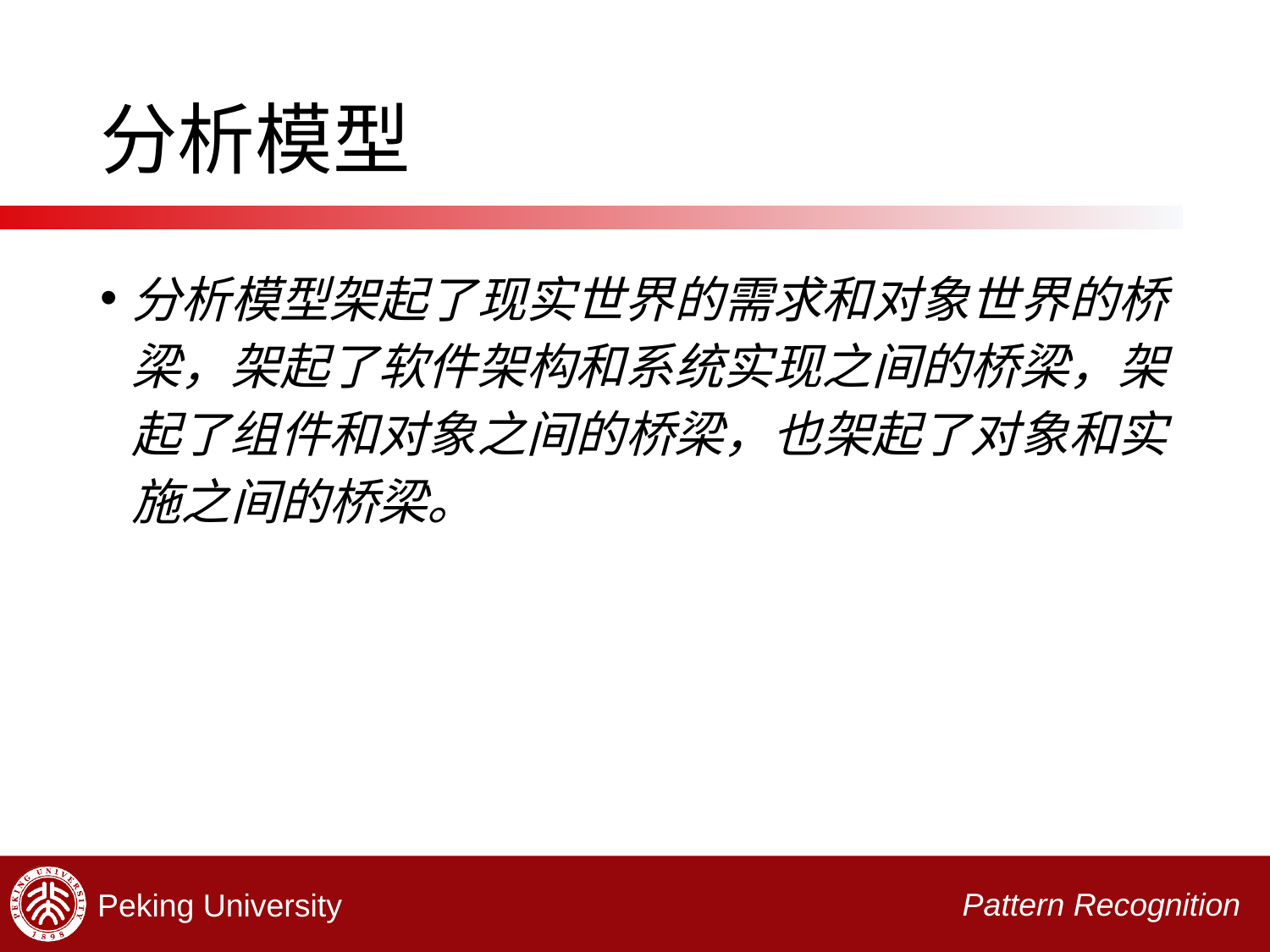

# 分析模型
分析模型架起了现实世界的需求和对象世界的桥梁，架起了软件架构和系统实现之间的桥梁，架起了组件和对象之间的桥梁，也架起了对象和实施之间的桥梁。